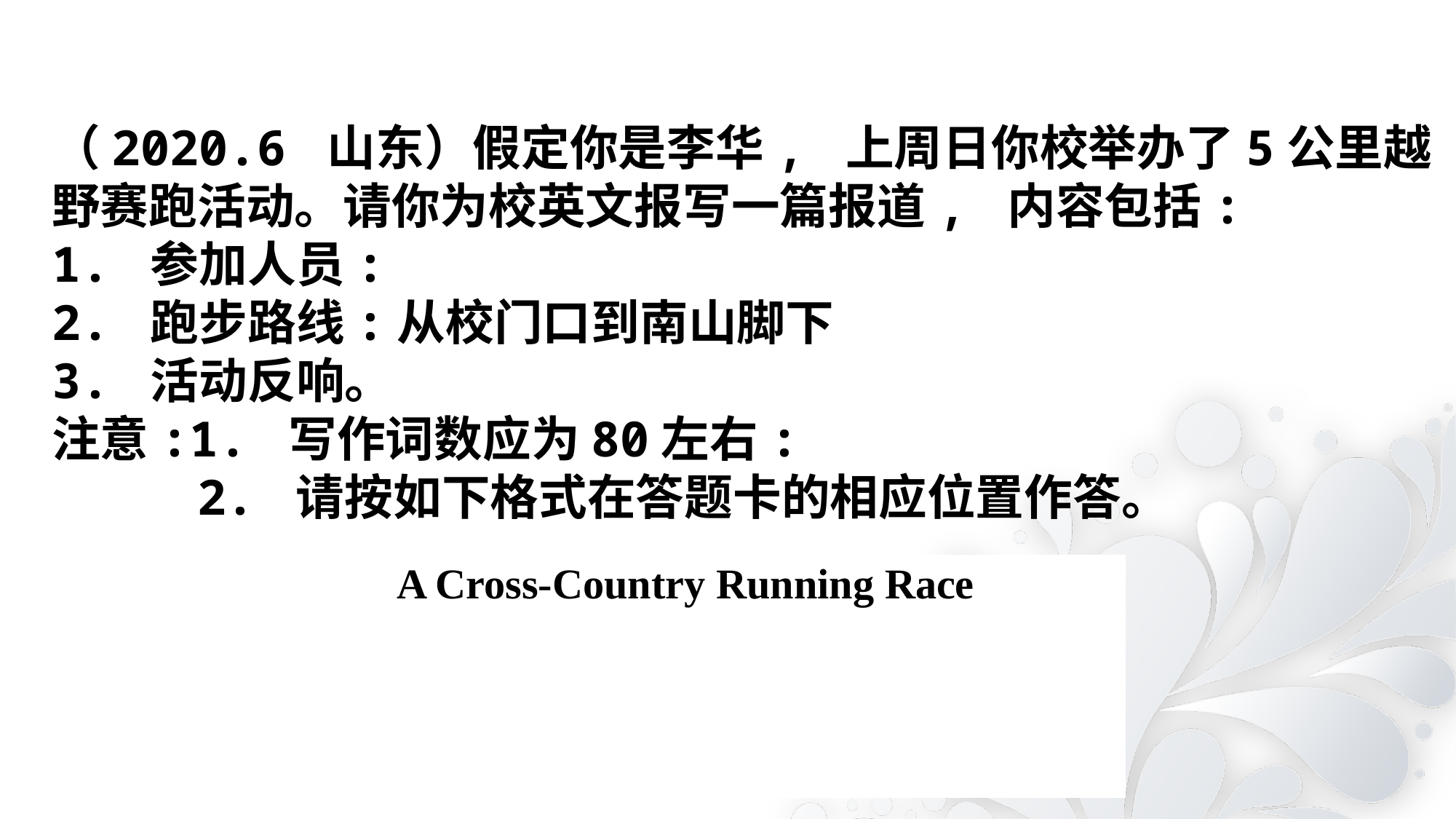

（2020.6 山东）假定你是李华, 上周日你校举办了5公里越野赛跑活动。请你为校英文报写一篇报道, 内容包括:
1. 参加人员:
2. 跑步路线:从校门口到南山脚下
3. 活动反响。
注意:1. 写作词数应为80左右:
     2. 请按如下格式在答题卡的相应位置作答。
| A Cross-Country Running Race |
| --- |